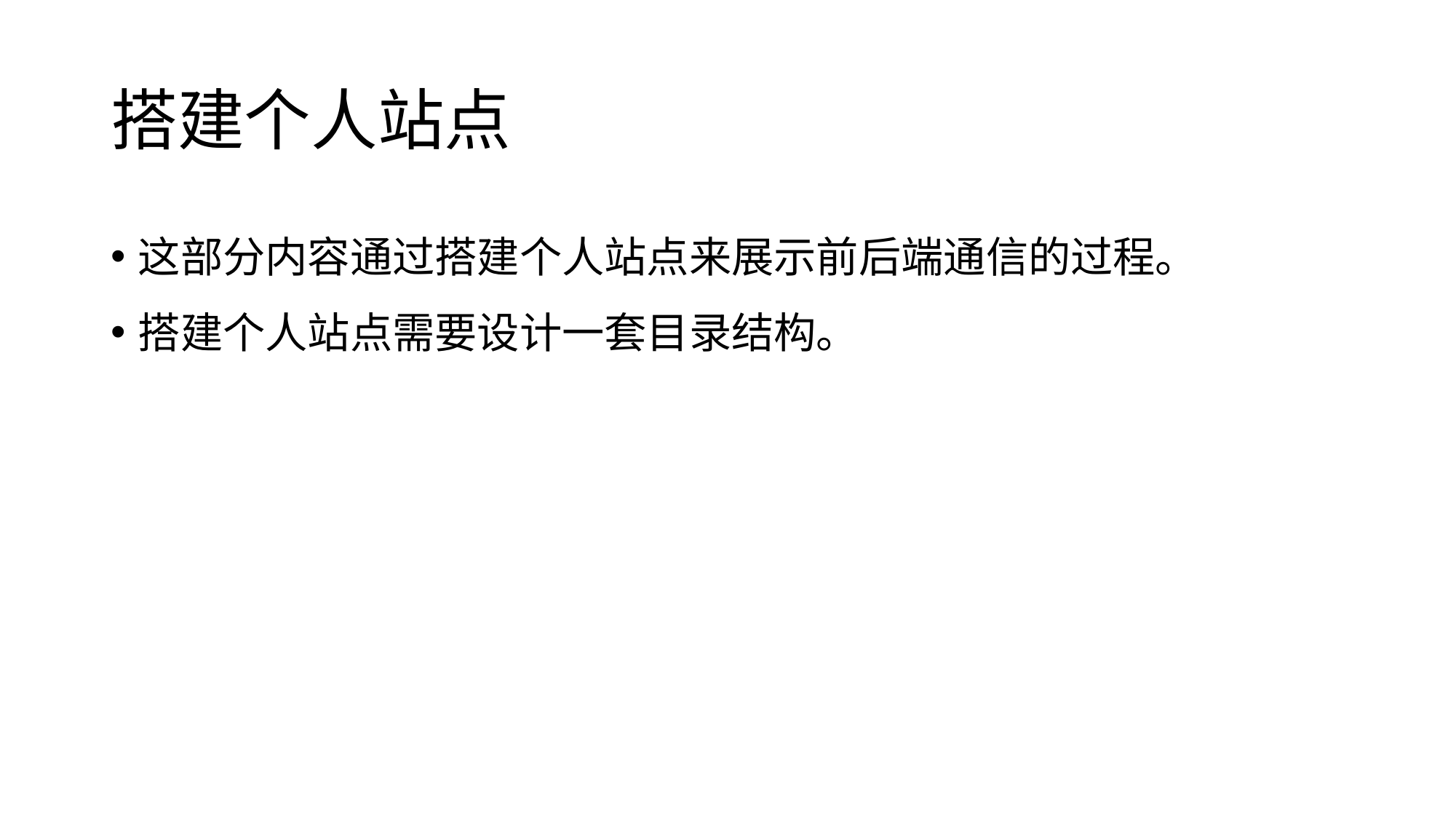

# 搭建个人站点
这部分内容通过搭建个人站点来展示前后端通信的过程。
搭建个人站点需要设计一套目录结构。